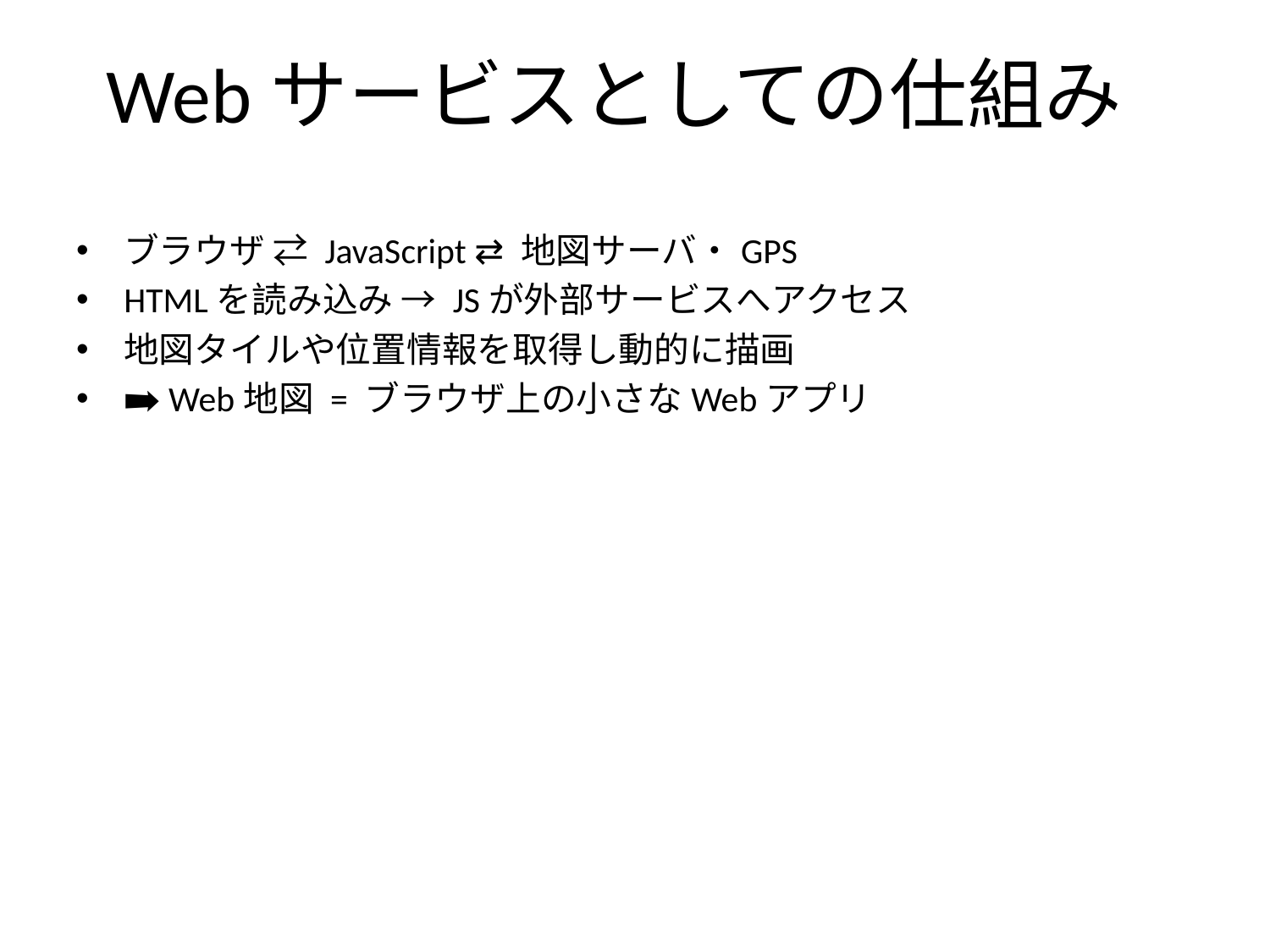

# Webサービスとしての仕組み
ブラウザ ⇄ JavaScript ⇄ 地図サーバ・GPS
HTMLを読み込み → JSが外部サービスへアクセス
地図タイルや位置情報を取得し動的に描画
➡ Web地図 = ブラウザ上の小さなWebアプリ